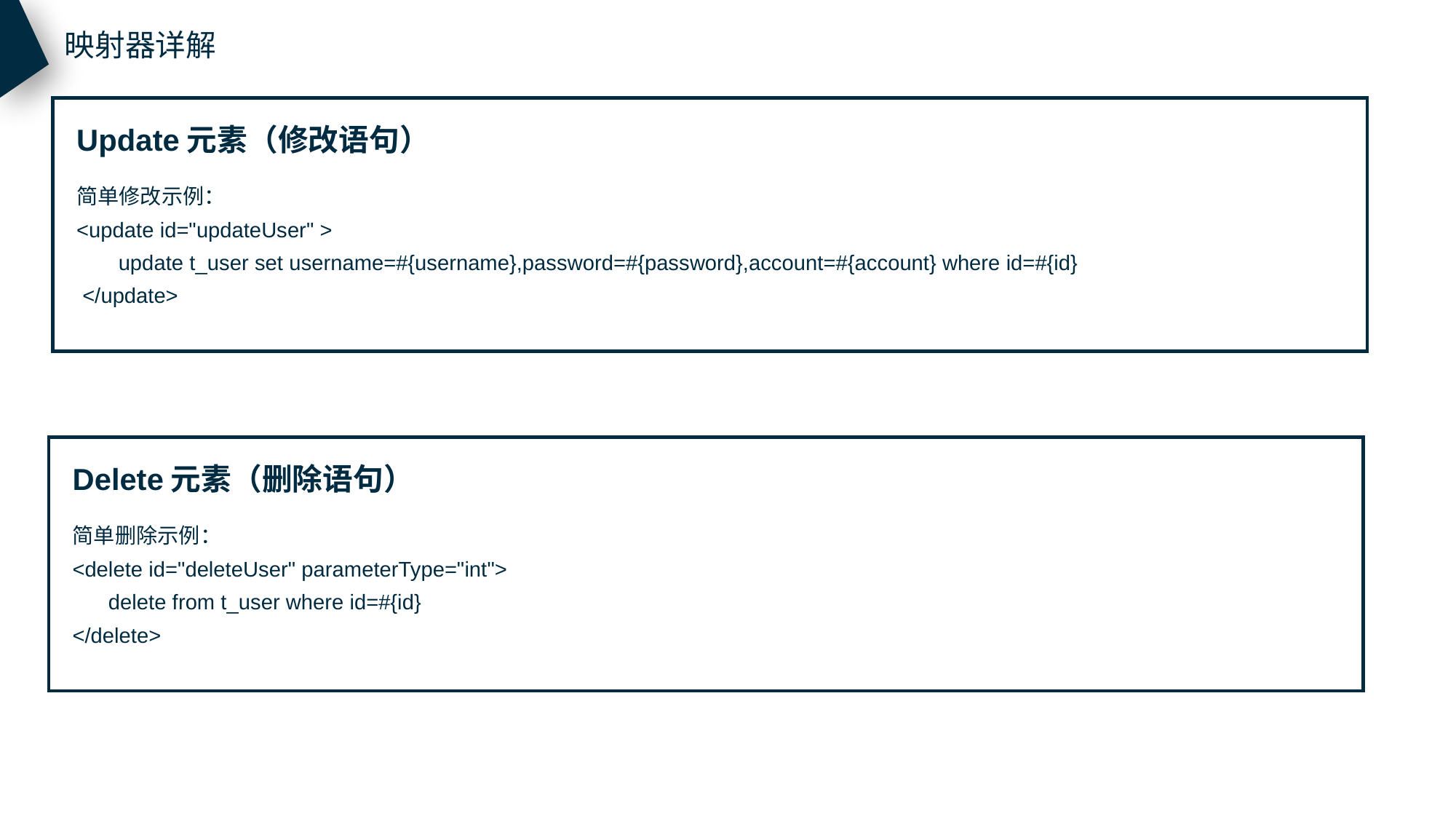

映射器详解

Update元素（修改语句）
简单修改示例：
<update id="updateUser" >
       update t_user set username=#{username},password=#{password},account=#{account} where id=#{id}
 </update>

Delete元素（删除语句）
简单删除示例：
<delete id="deleteUser" parameterType="int">
      delete from t_user where id=#{id}
</delete>